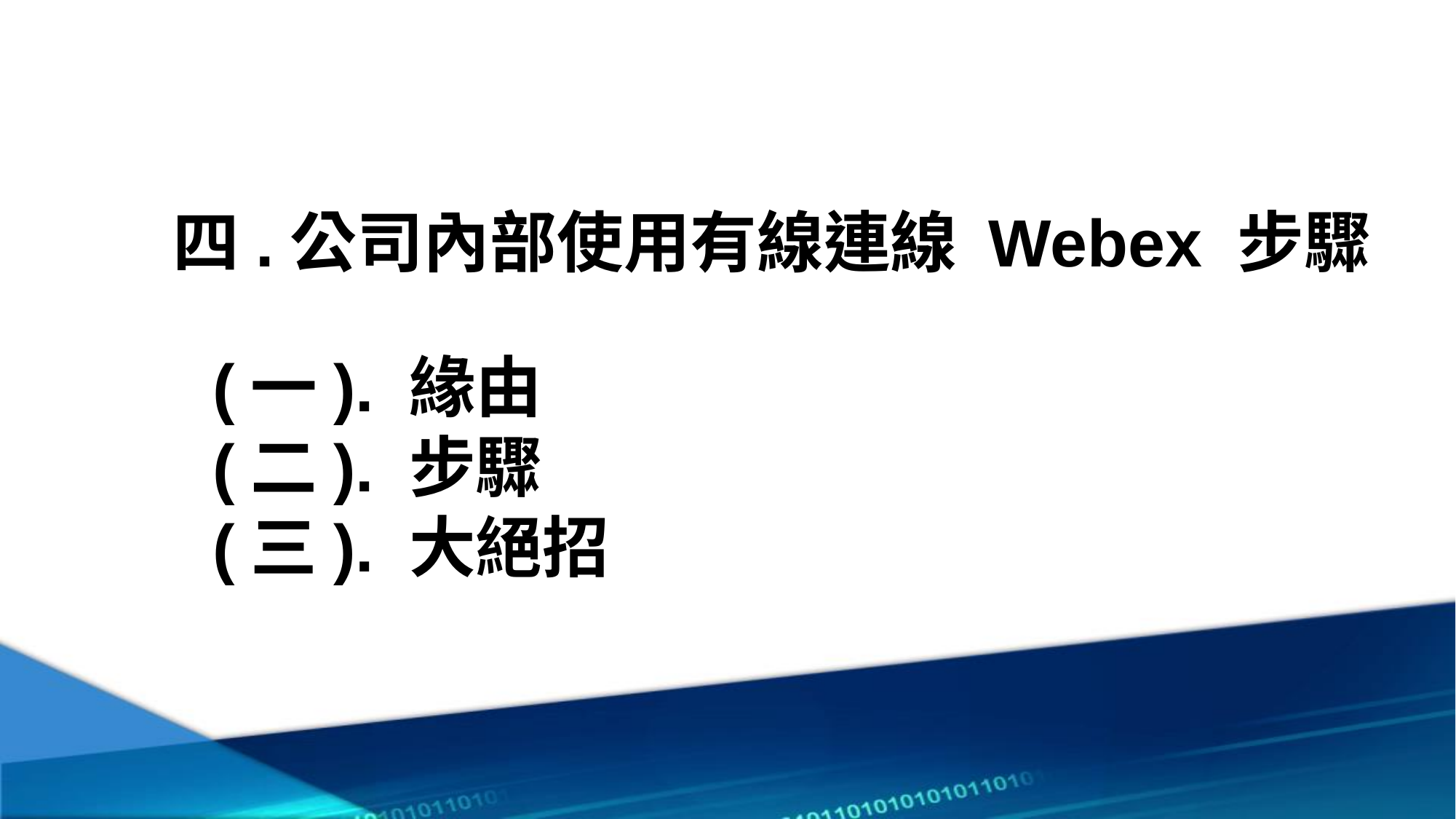

# 四.公司內部使用有線連線 Webex 步驟
   (一). 緣由
   (二). 步驟
   (三). 大絕招